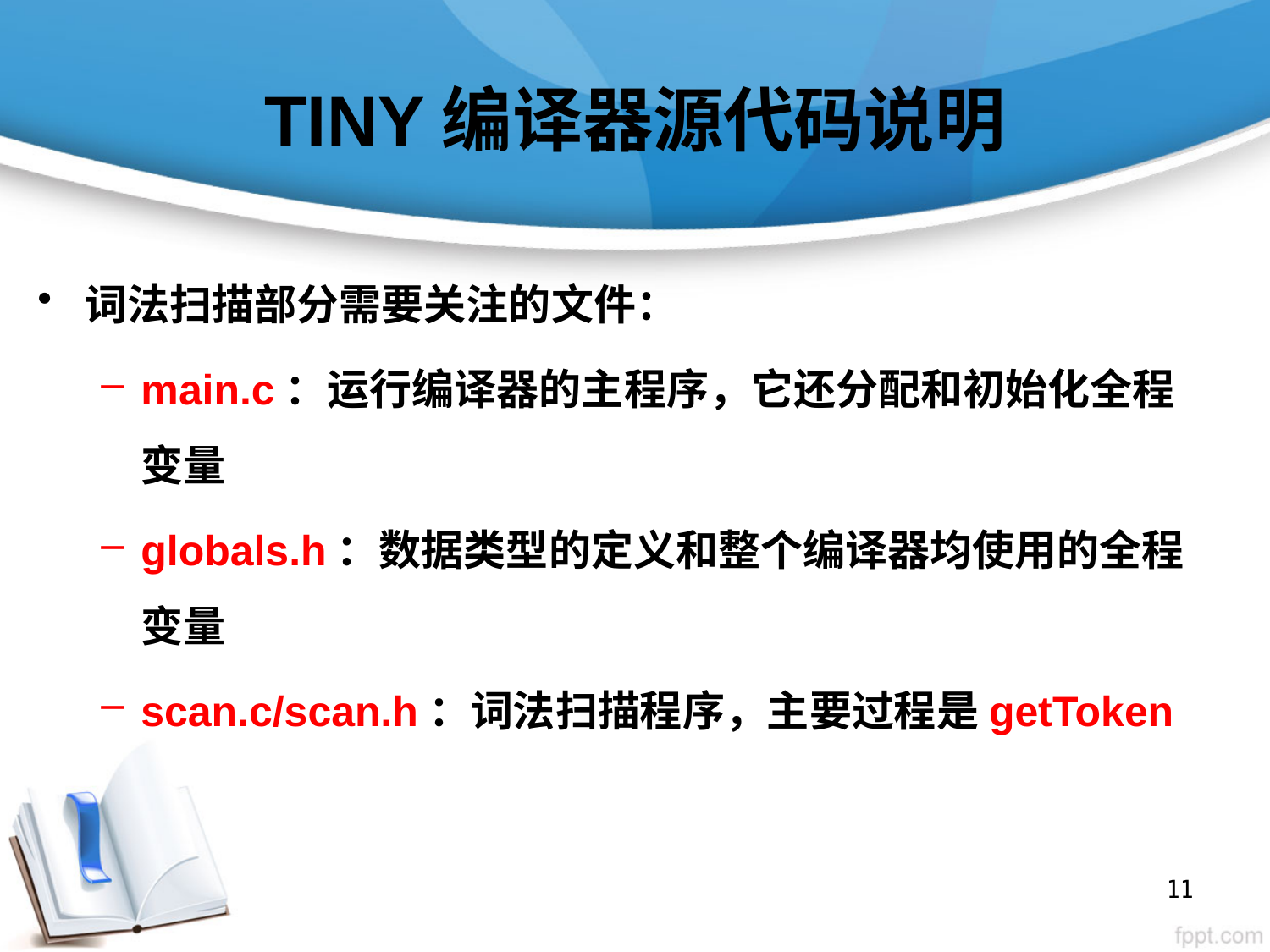

# TINY编译器源代码说明
词法扫描部分需要关注的文件：
main.c：运行编译器的主程序，它还分配和初始化全程变量
globals.h：数据类型的定义和整个编译器均使用的全程变量
scan.c/scan.h：词法扫描程序，主要过程是getToken
11